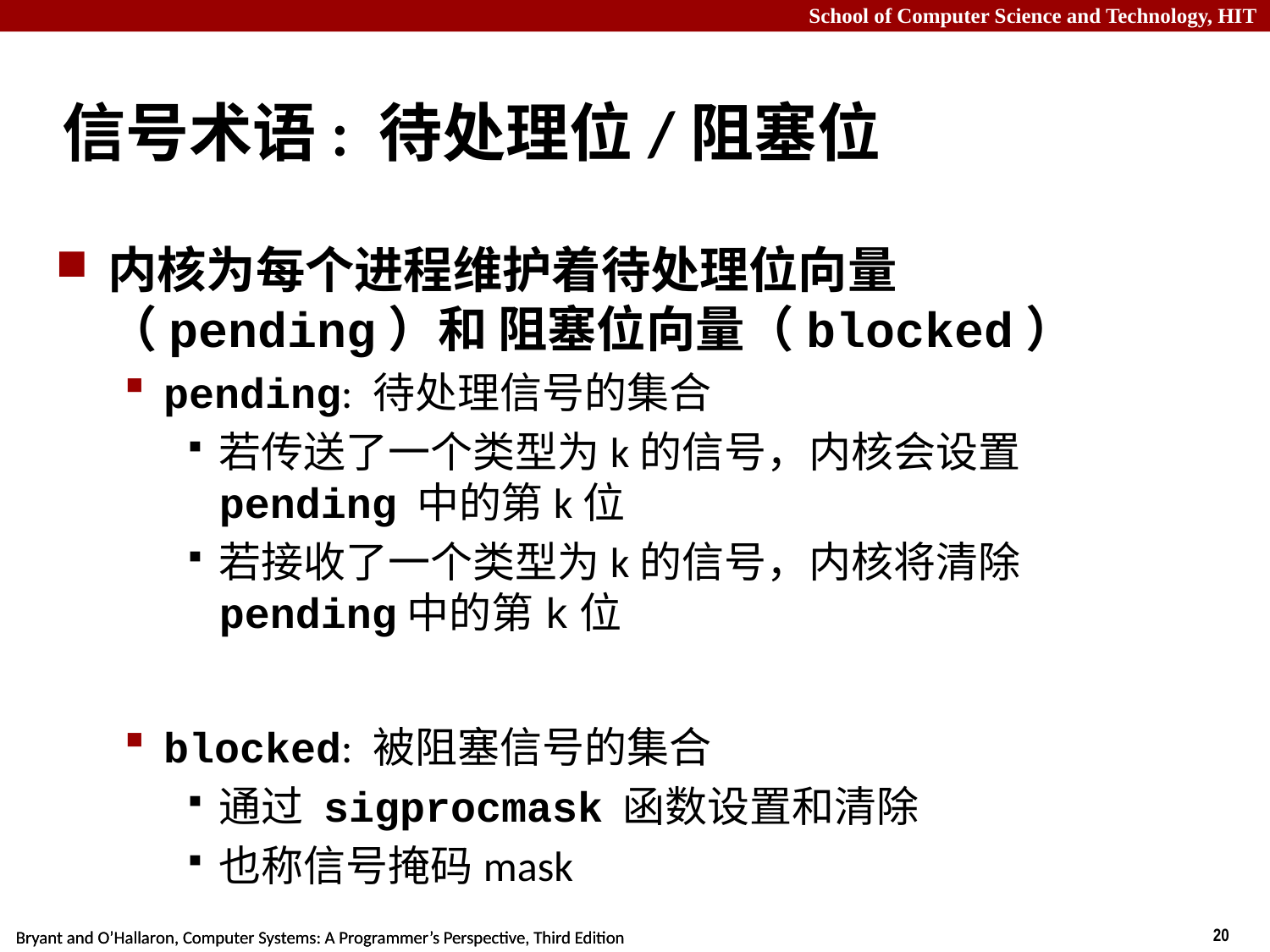

# 信号术语: 待处理位/阻塞位
内核为每个进程维护着待处理位向量（pending）和 阻塞位向量（blocked）
pending: 待处理信号的集合
若传送了一个类型为k的信号，内核会设置pending 中的第k位
若接收了一个类型为k的信号，内核将清除pending中的第k位

blocked: 被阻塞信号的集合
通过 sigprocmask 函数设置和清除
也称信号掩码mask